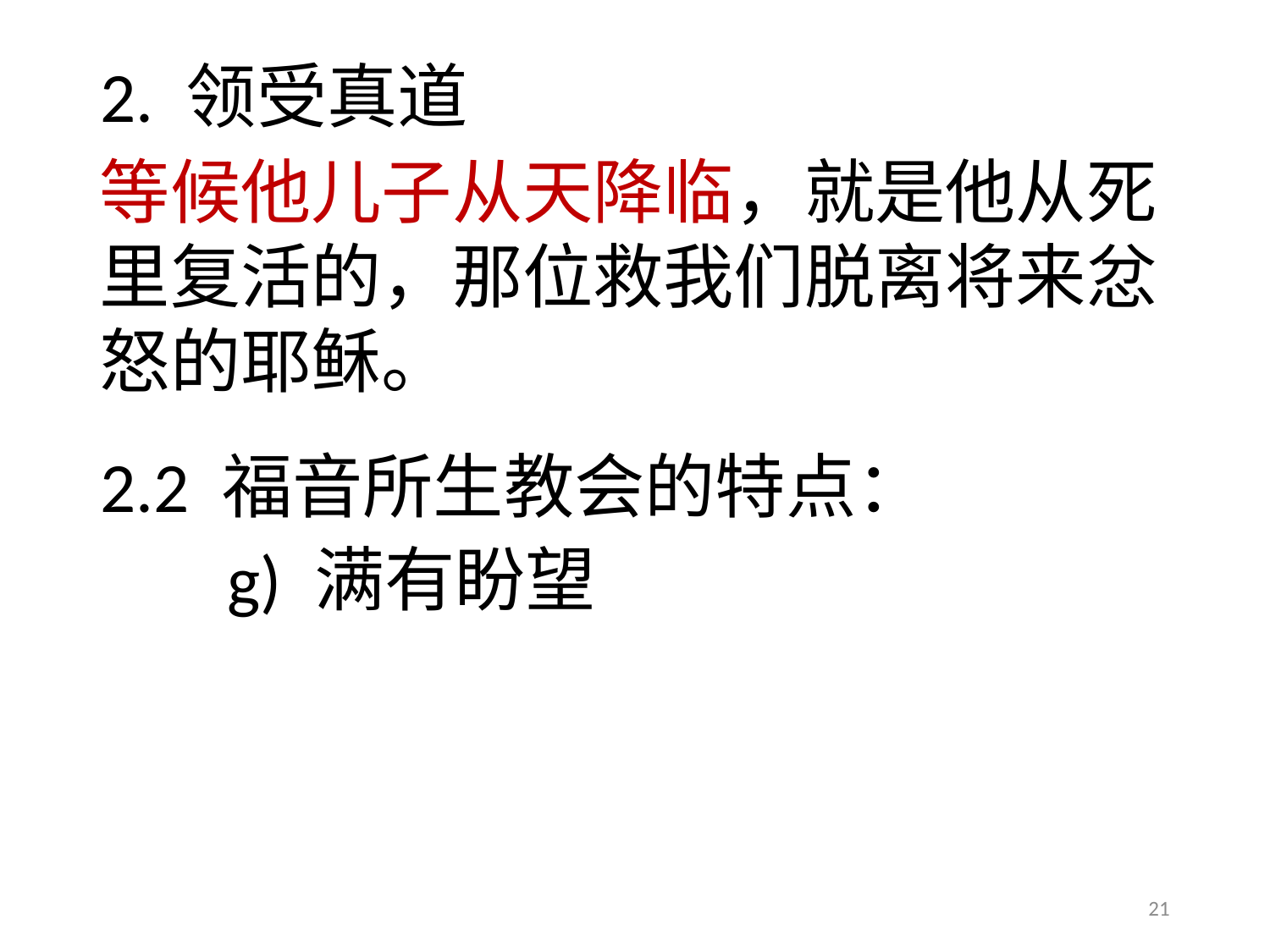

# 2. 领受真道
等候他儿子从天降临，就是他从死里复活的，那位救我们脱离将来忿怒的耶稣。

2.2 福音所生教会的特点：
	g) 满有盼望
21